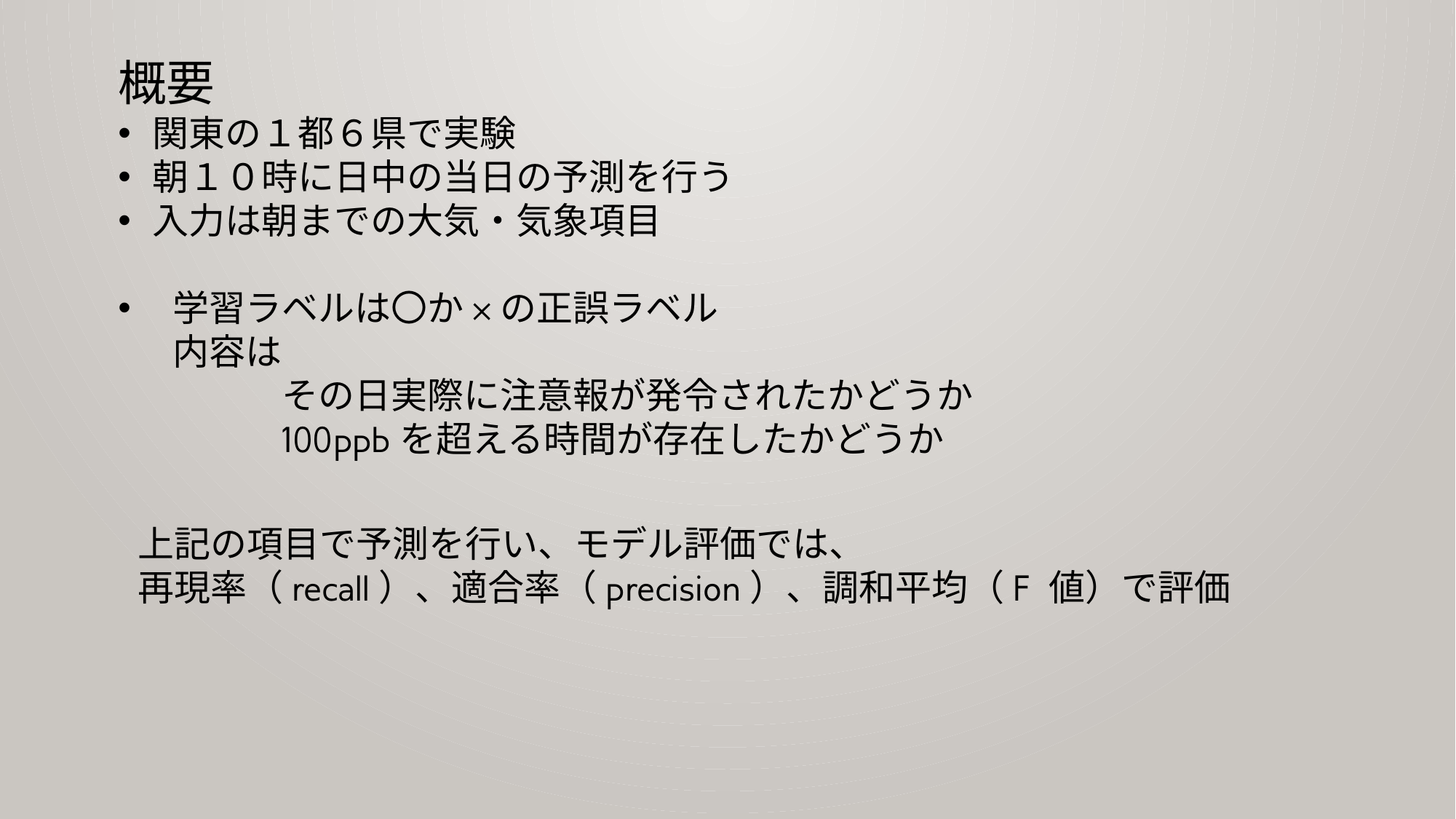

概要
関東の１都６県で実験
朝１０時に日中の当日の予測を行う
入力は朝までの大気・気象項目

学習ラベルは〇か×の正誤ラベル
内容は
	その日実際に注意報が発令されたかどうか
	100ppbを超える時間が存在したかどうか
上記の項目で予測を行い、モデル評価では、
再現率（recall）、適合率（precision）、調和平均（F 値）で評価